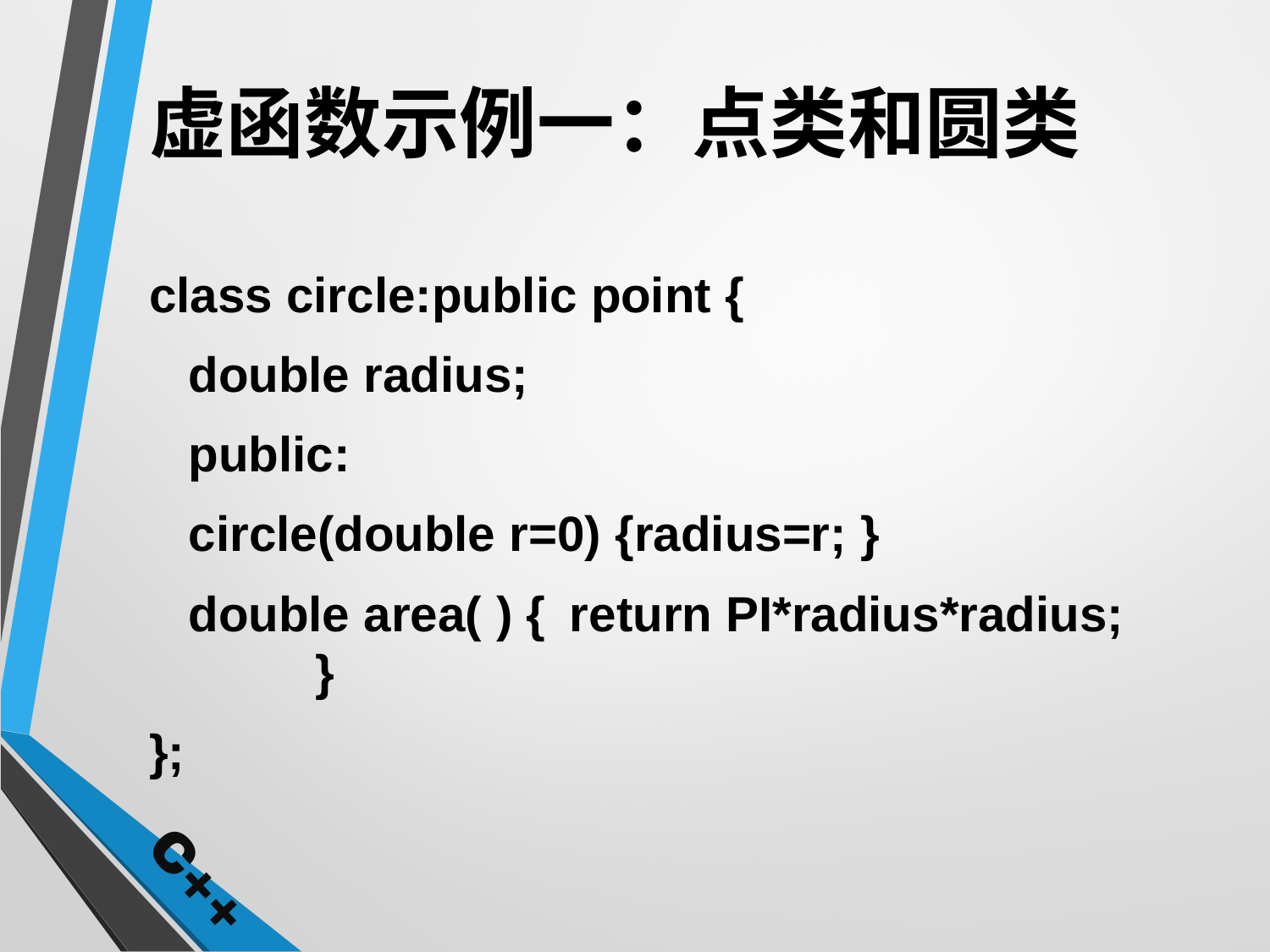

# 虚函数示例一：点类和圆类
class circle:public point {
	double radius;
	public:
	circle(double r=0) {radius=r; }
	double area( ) {	return PI*radius*radius;	}
};